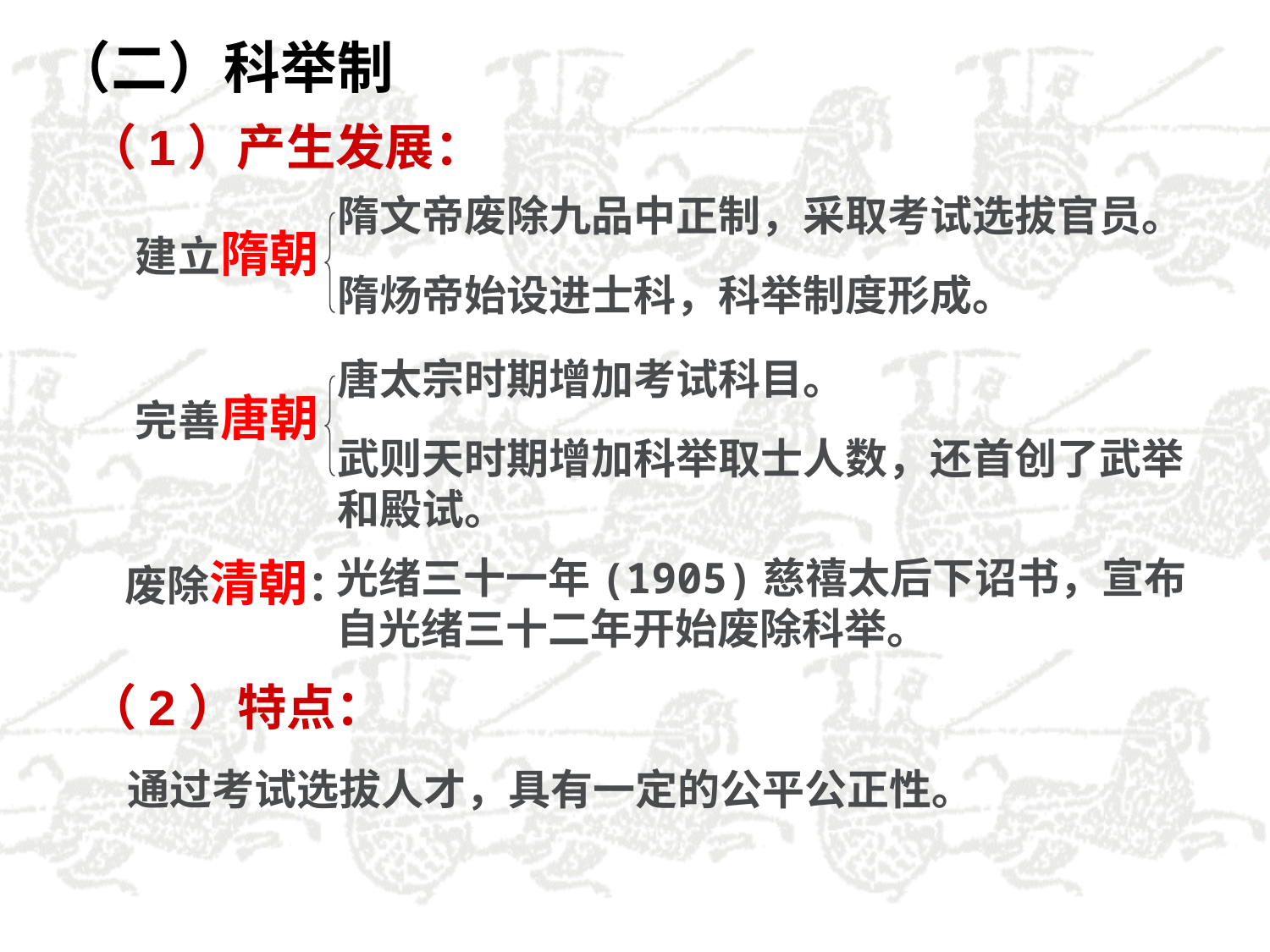

（二）科举制
（1）产生发展：
隋文帝废除九品中正制，采取考试选拔官员。

建立隋朝
隋炀帝始设进士科，科举制度形成。
唐太宗时期增加考试科目。

完善唐朝
武则天时期增加科举取士人数，还首创了武举和殿试。
废除清朝：
光绪三十一年(1905)慈禧太后下诏书，宣布自光绪三十二年开始废除科举。
（2）特点：
通过考试选拔人才，具有一定的公平公正性。